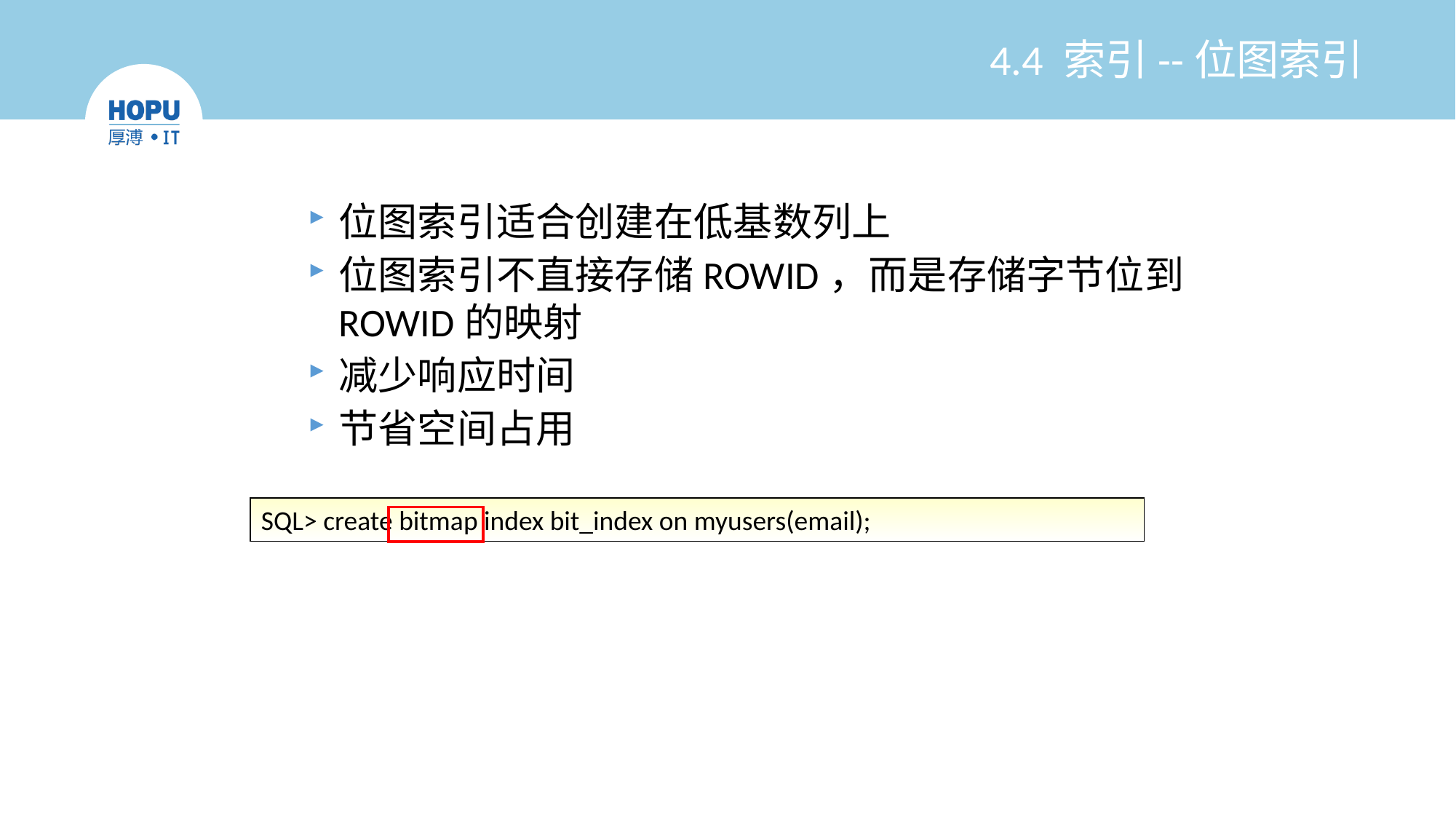

# 4.4 索引--位图索引
位图索引适合创建在低基数列上
位图索引不直接存储ROWID，而是存储字节位到ROWID的映射
减少响应时间
节省空间占用
SQL> create bitmap index bit_index on myusers(email);